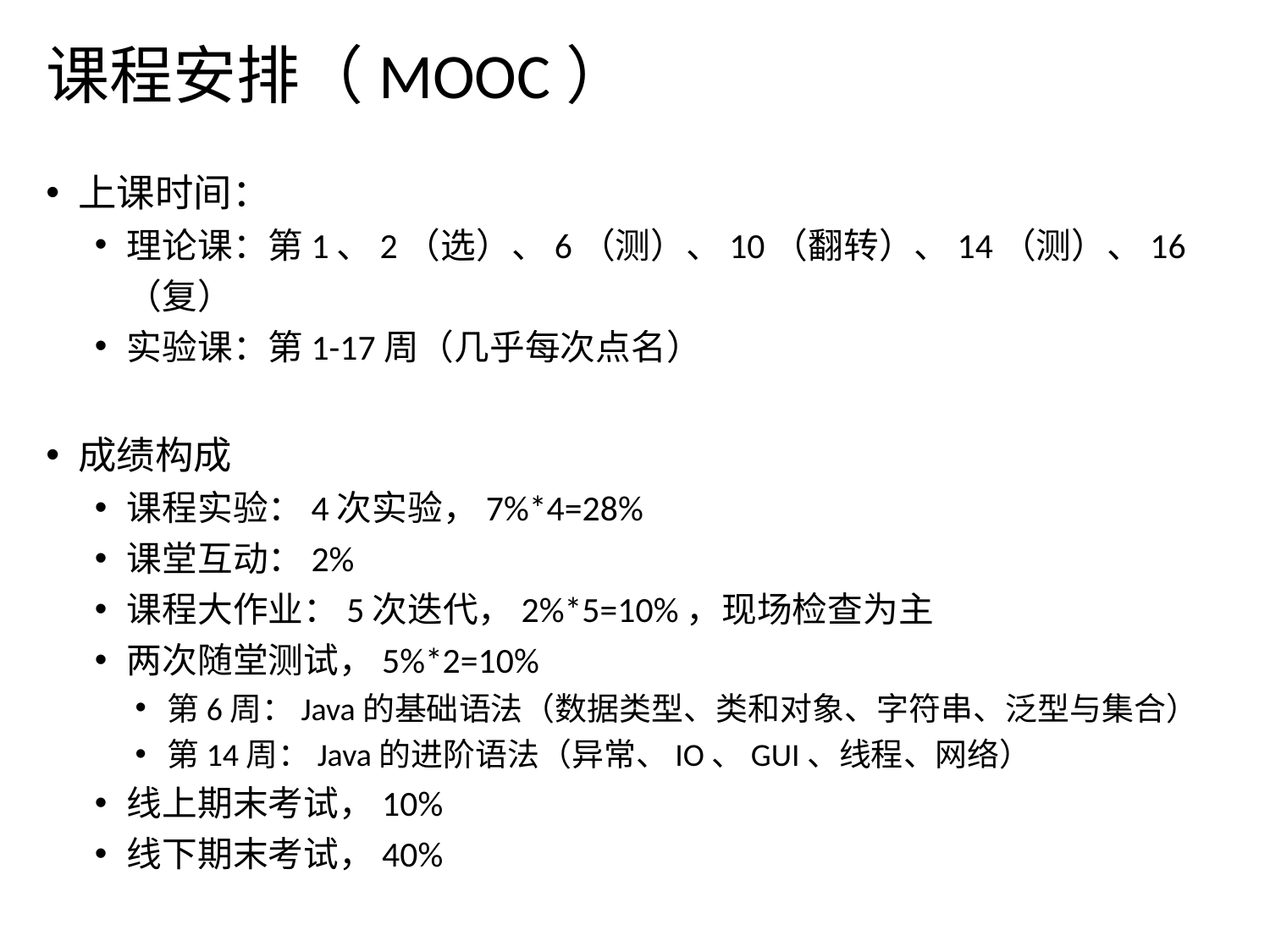

# 课程安排（MOOC）
上课时间：
理论课：第1、2（选）、6（测）、10（翻转）、14（测）、16（复）
实验课：第1-17周（几乎每次点名）

成绩构成
课程实验：4次实验，7%*4=28%
课堂互动：2%
课程大作业：5次迭代，2%*5=10%，现场检查为主
两次随堂测试，5%*2=10%
第6周：Java的基础语法（数据类型、类和对象、字符串、泛型与集合）
第14周：Java的进阶语法（异常、IO、GUI、线程、网络）
线上期末考试，10%
线下期末考试，40%